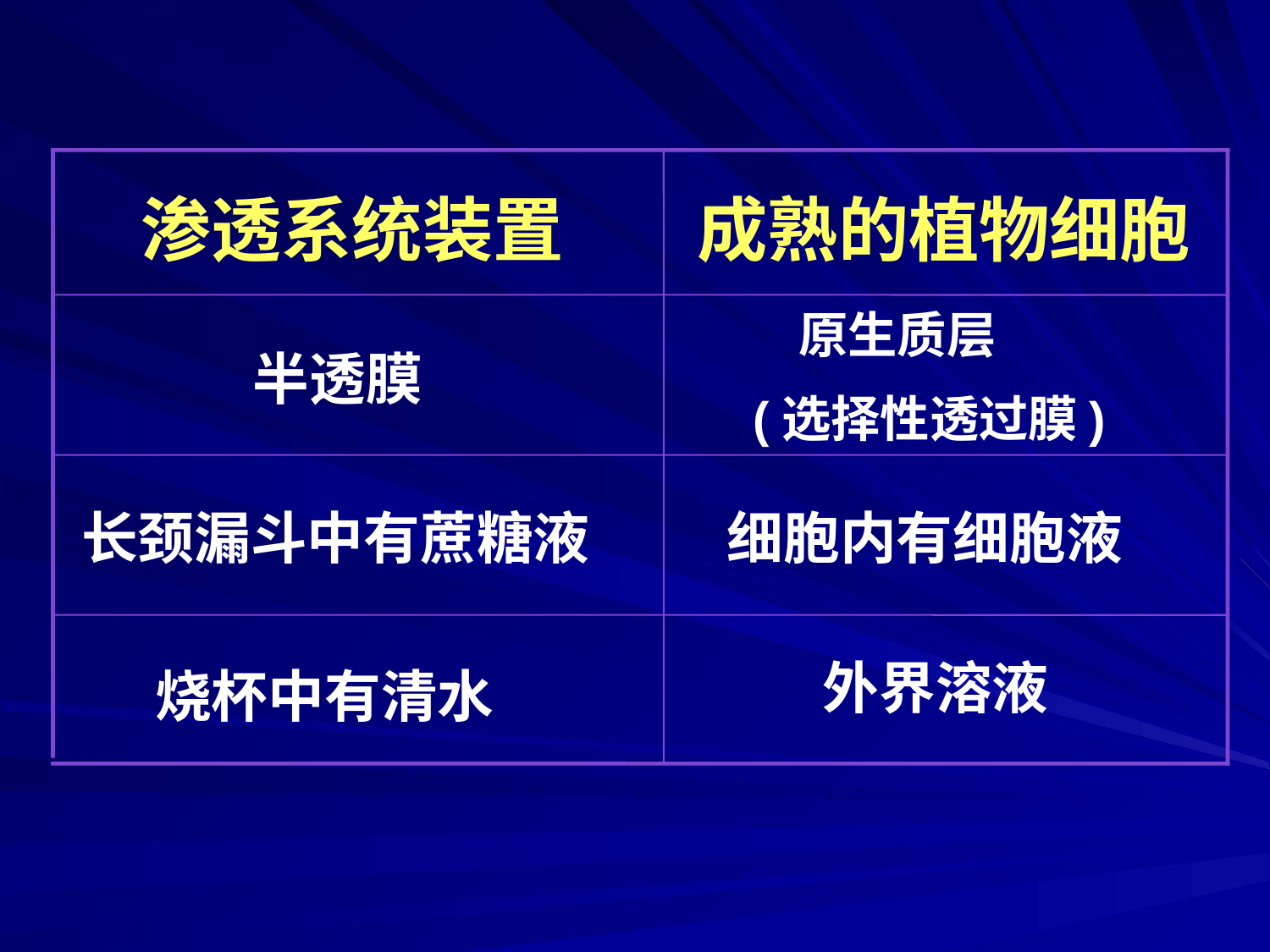

渗透系统装置
成熟的植物细胞
   原生质层
(选择性透过膜)
  半透膜
 长颈漏斗中有蔗糖液
   细胞内有细胞液
 外界溶液
 烧杯中有清水